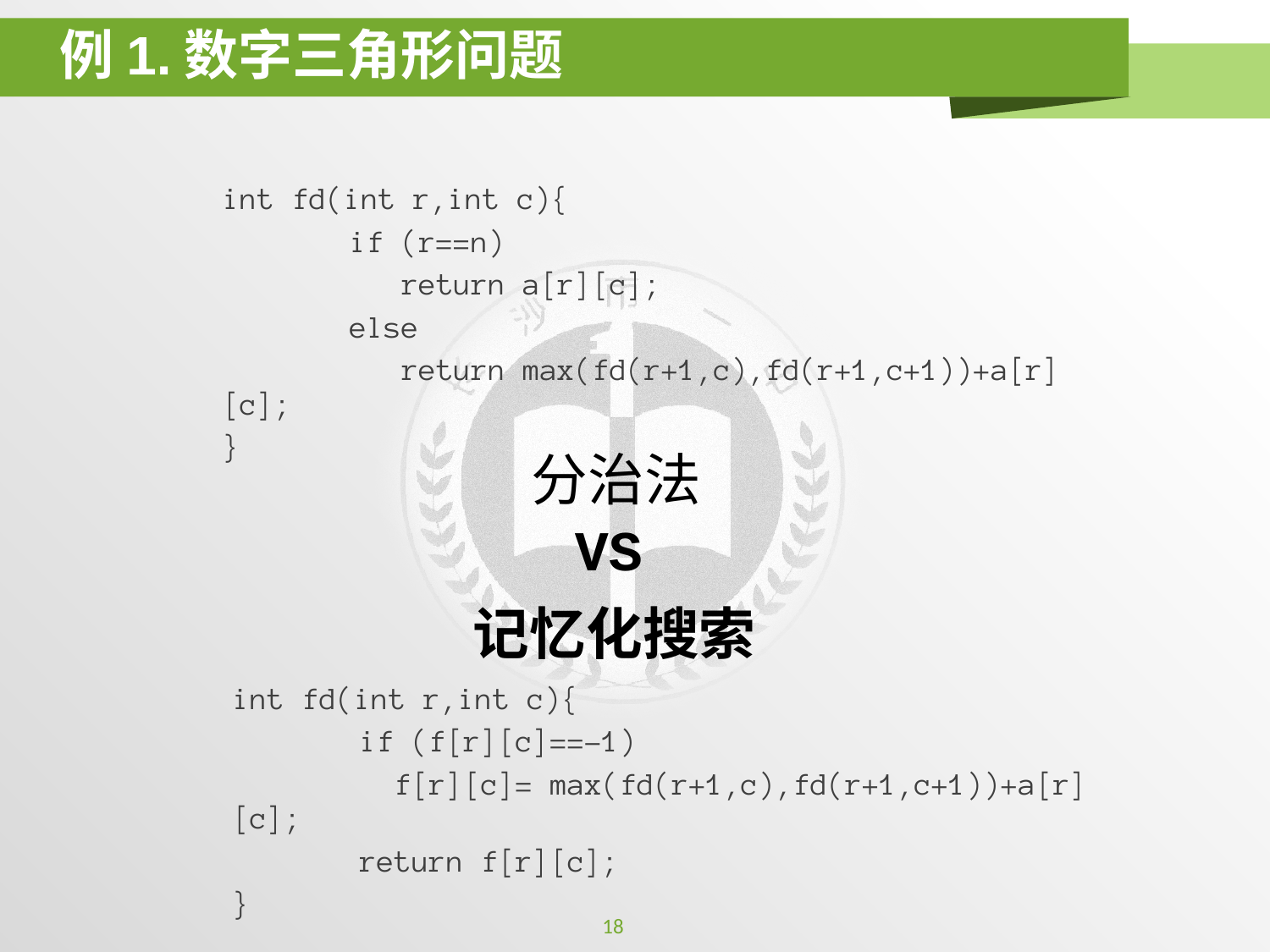

# 例1.数字三角形问题
int fd(int r,int c){
	if (r==n)
	   return a[r][c];
	else
	   return max(fd(r+1,c),fd(r+1,c+1))+a[r][c];
}
分治法
   VS
记忆化搜索
int fd(int r,int c){
	if (f[r][c]==-1)
	  f[r][c]= max(fd(r+1,c),fd(r+1,c+1))+a[r][c];
	return f[r][c];
}
18